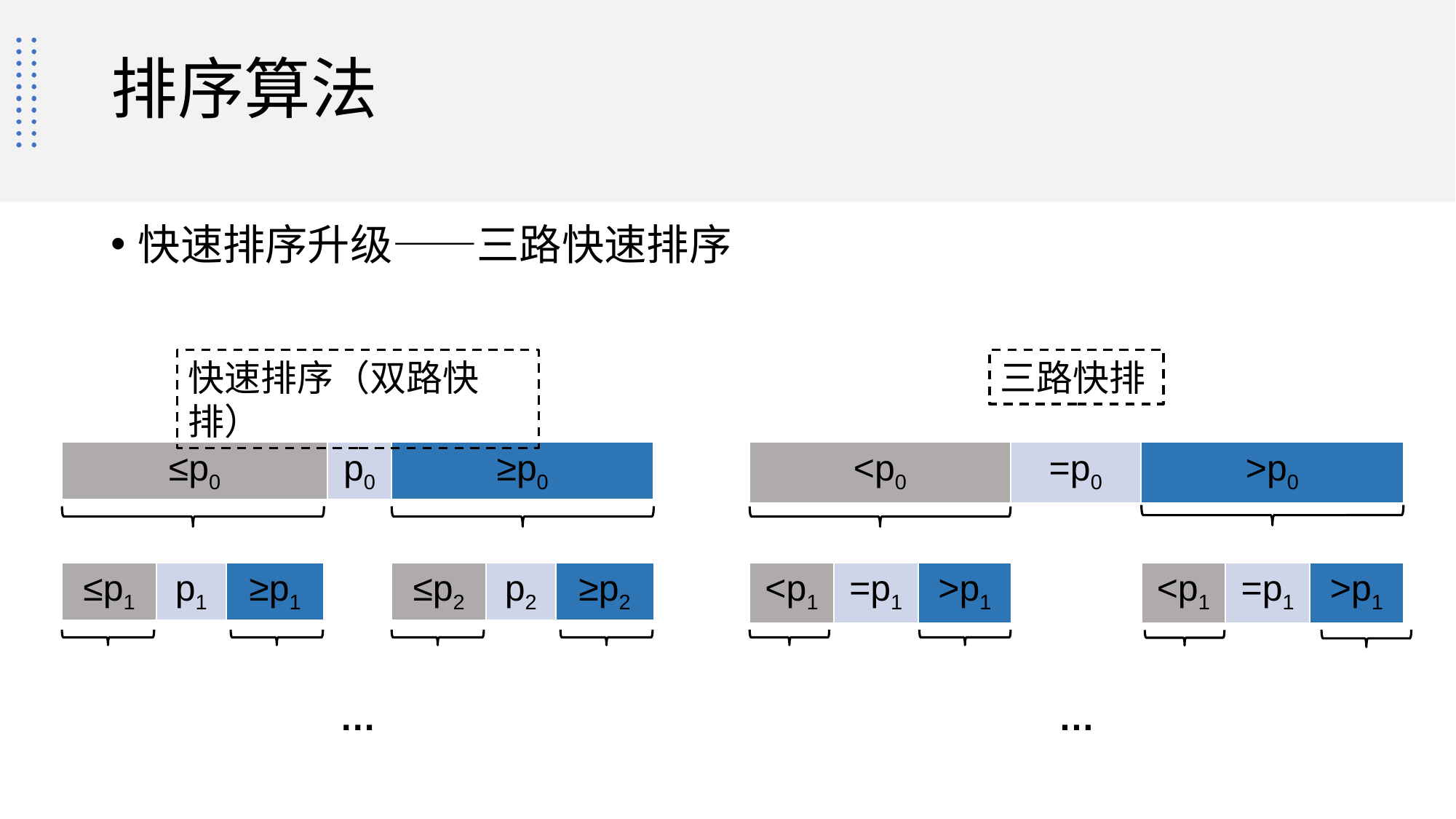

# 排序算法
快速排序升级——三路快速排序
三路快排
快速排序（双路快排）

| ≤p0 | p0 | ≥p0 |
| --- | --- | --- |
| <p0 | =p0 | >p0 |
| --- | --- | --- |
| ≤p1 | p1 | ≥p1 |
| --- | --- | --- |
| ≤p2 | p2 | ≥p2 |
| --- | --- | --- |
| <p1 | =p1 | >p1 |
| --- | --- | --- |
| <p1 | =p1 | >p1 |
| --- | --- | --- |

…
…